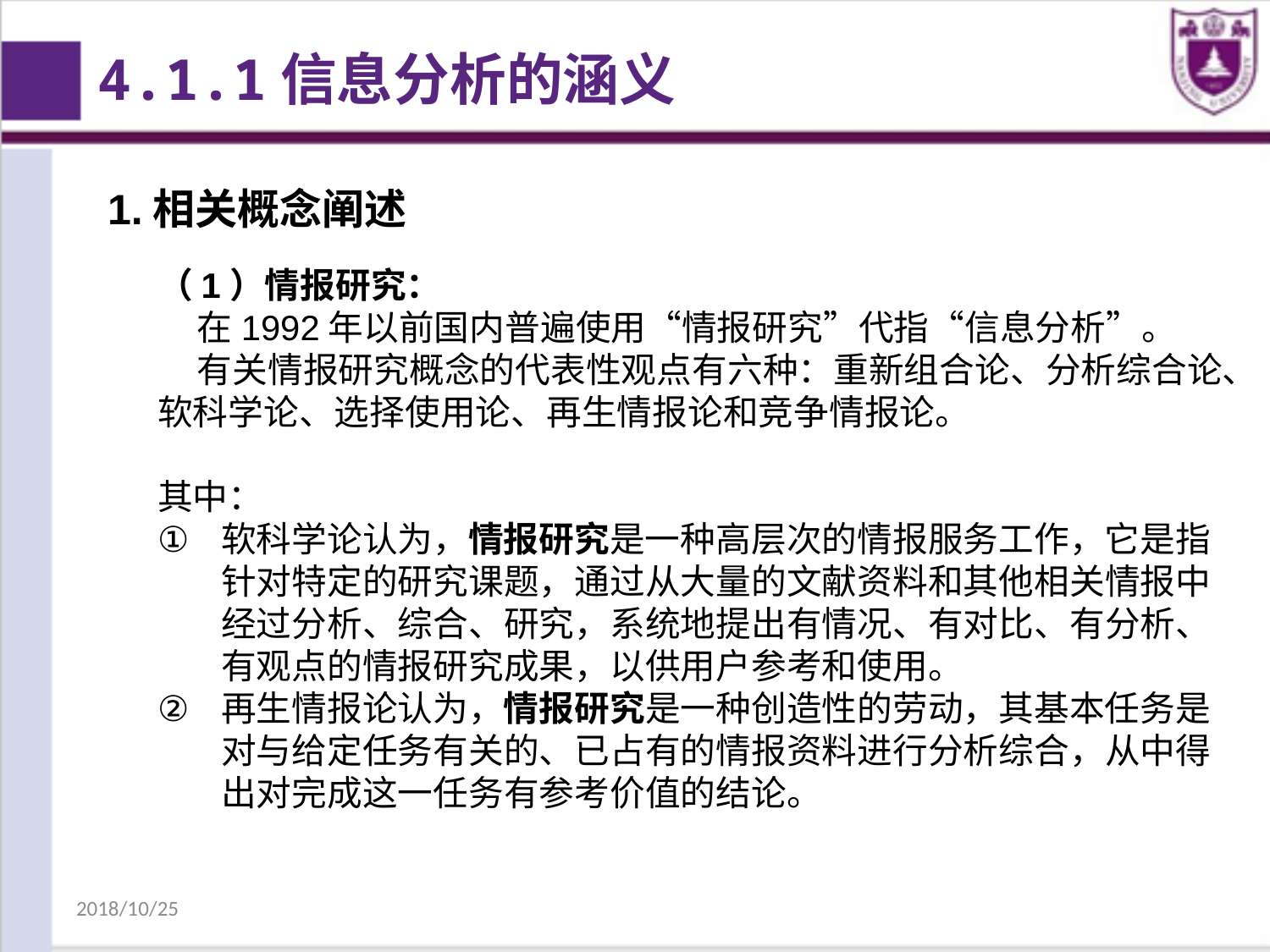

4.1.1信息分析的涵义
1.相关概念阐述
（1）情报研究：
    在1992年以前国内普遍使用“情报研究”代指“信息分析”。
    有关情报研究概念的代表性观点有六种：重新组合论、分析综合论、软科学论、选择使用论、再生情报论和竞争情报论。

其中：
软科学论认为，情报研究是一种高层次的情报服务工作，它是指针对特定的研究课题，通过从大量的文献资料和其他相关情报中经过分析、综合、研究，系统地提出有情况、有对比、有分析、有观点的情报研究成果，以供用户参考和使用。
再生情报论认为，情报研究是一种创造性的劳动，其基本任务是对与给定任务有关的、已占有的情报资料进行分析综合，从中得出对完成这一任务有参考价值的结论。

2018/10/25